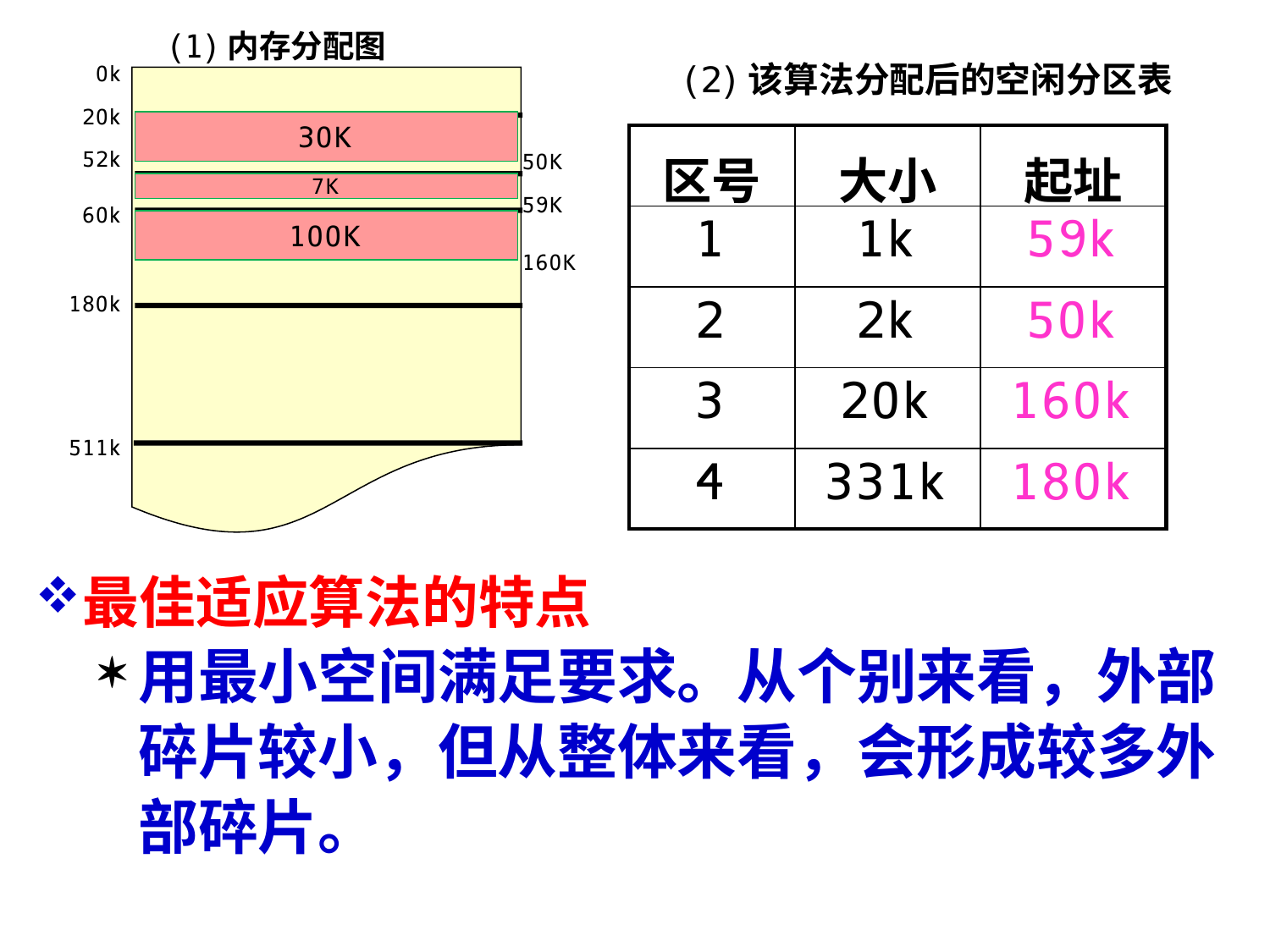

(1)内存分配图
(2)该算法分配后的空闲分区表
    0k
  20k
  52k
  60k

180k

511k

30K

50K
59K

160K

| 区号 | 大小 | 起址 |
| --- | --- | --- |
| 1 | 1k | 59k |
| 2 | 2k | 50k |
| 3 | 20k | 160k |
| 4 | 331k | 180k |

7K

100K

最佳适应算法的特点
用最小空间满足要求。从个别来看，外部碎片较小，但从整体来看，会形成较多外部碎片。